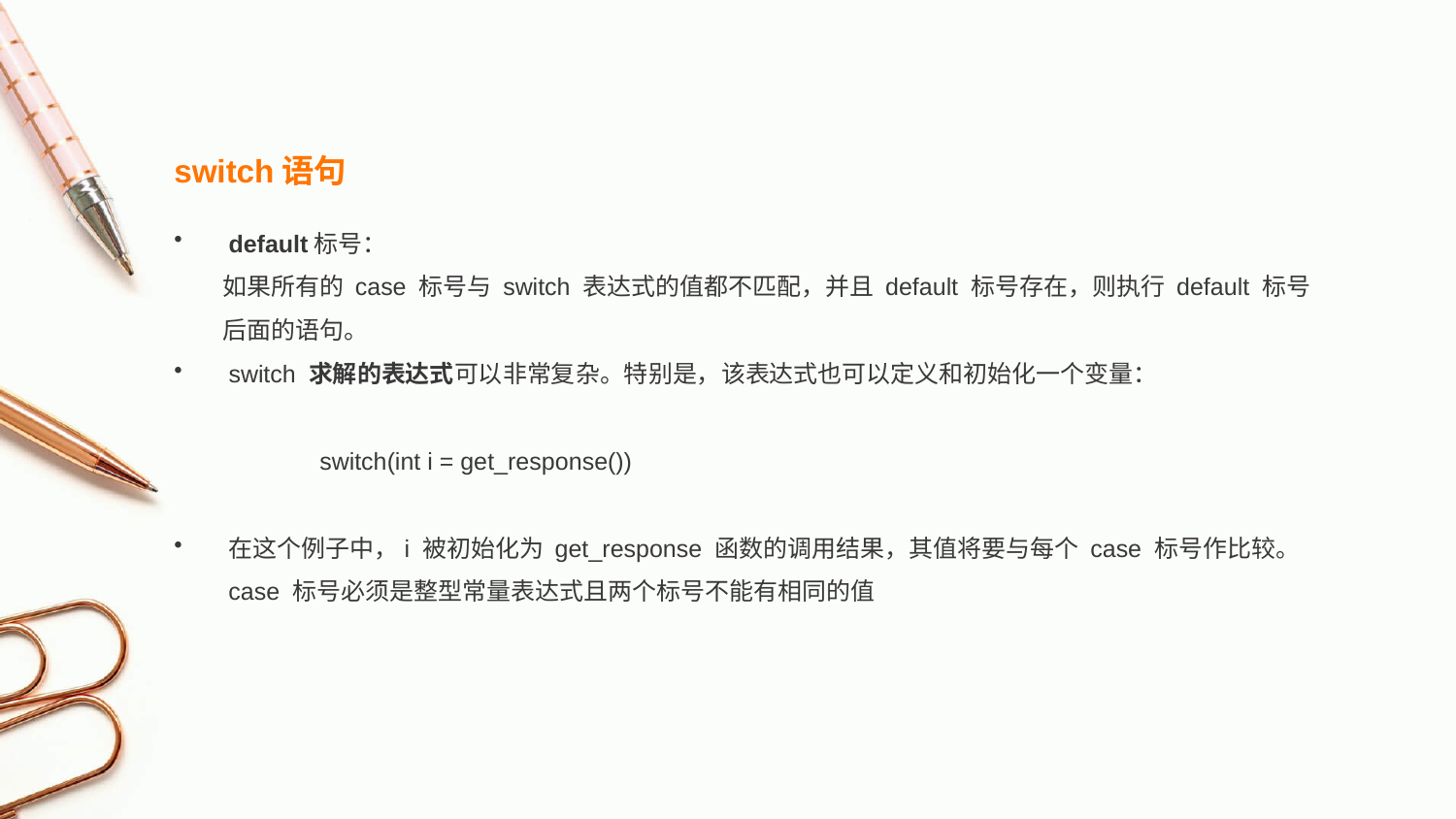

switch语句
default标号：
        如果所有的 case 标号与 switch 表达式的值都不匹配，并且 default 标号存在，则执行 default 标号
        后面的语句。
switch 求解的表达式可以非常复杂。特别是，该表达式也可以定义和初始化一个变量：

	switch(int i = get_response())

在这个例子中，i 被初始化为 get_response 函数的调用结果，其值将要与每个 case 标号作比较。
        case 标号必须是整型常量表达式且两个标号不能有相同的值